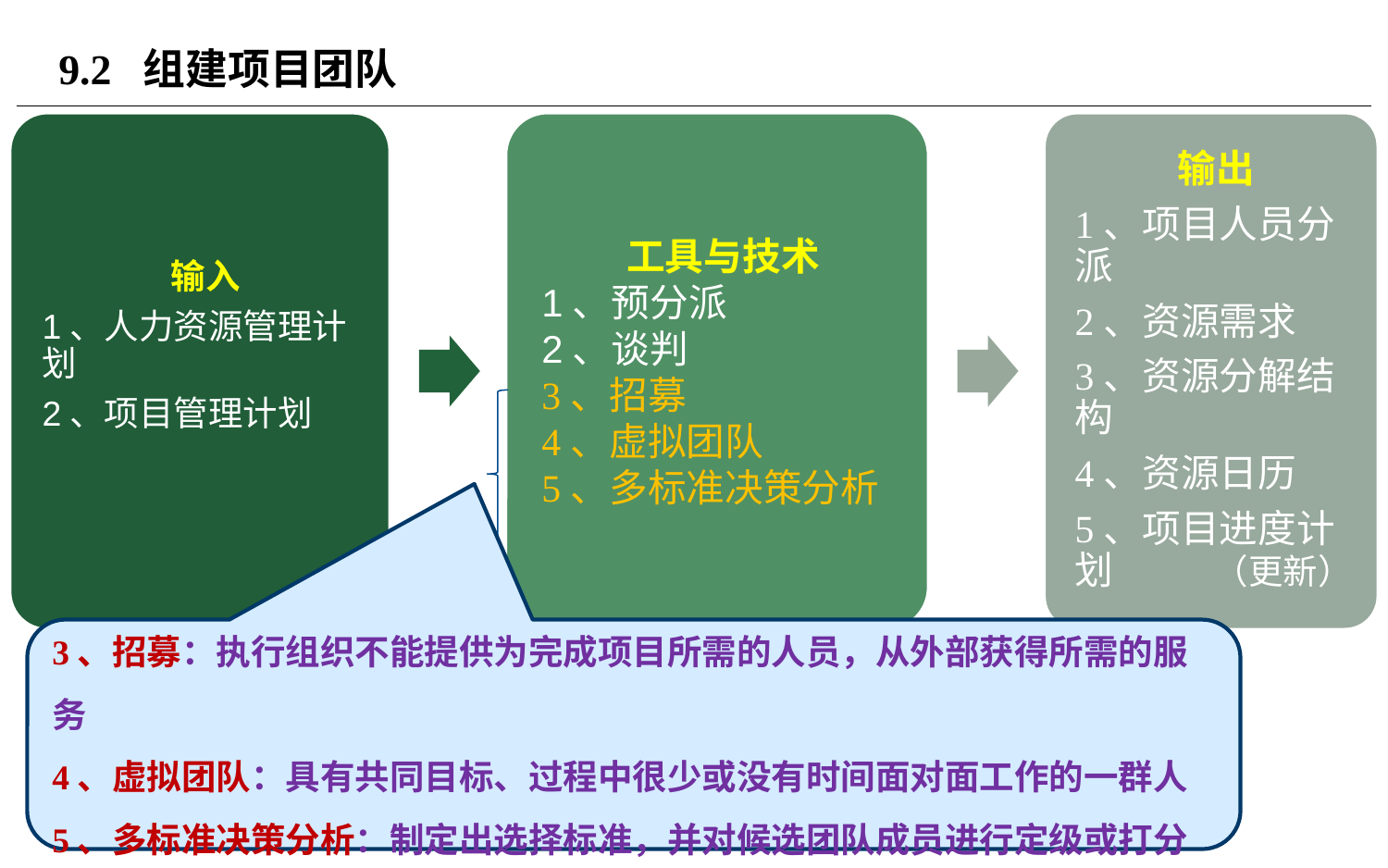

# 9.2  组建项目团队
输入
1、人力资源管理计划
2、项目管理计划

工具与技术
1、预分派
2、谈判
3、招募
4、虚拟团队
5、多标准决策分析

输出
1、项目人员分派
2、资源需求
3、资源分解结构
4、资源日历
5、项目进度计划	（更新）

3、招募：执行组织不能提供为完成项目所需的人员，从外部获得所需的服务
4、虚拟团队：具有共同目标、过程中很少或没有时间面对面工作的一群人
5、多标准决策分析：制定出选择标准，并对候选团队成员进行定级或打分